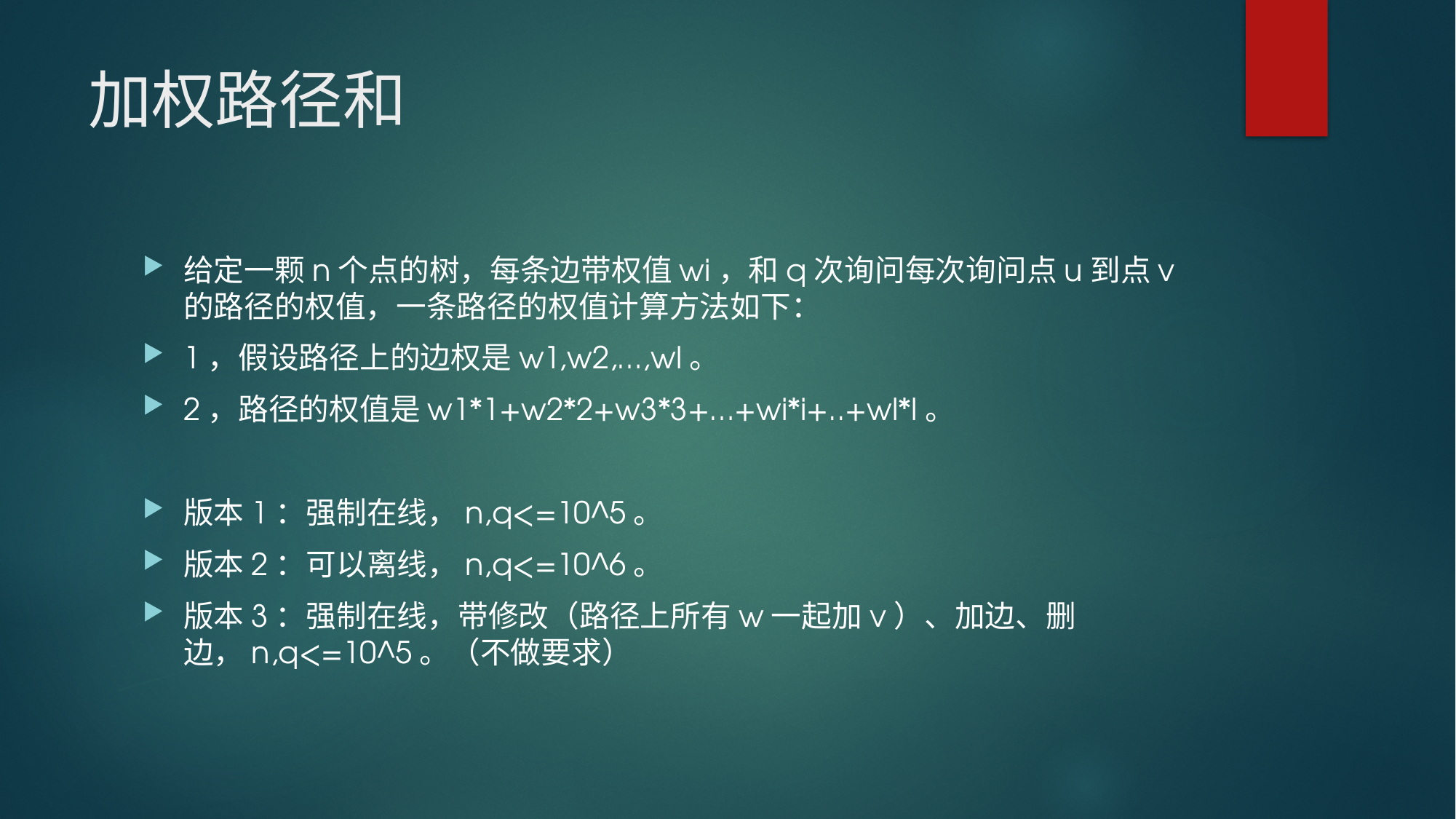

# 加权路径和
给定一颗n个点的树，每条边带权值wi，和q次询问每次询问点u到点v的路径的权值，一条路径的权值计算方法如下：
1，假设路径上的边权是w1,w2,…,wl。
2，路径的权值是w1*1+w2*2+w3*3+…+wi*i+..+wl*l。

版本1：强制在线，n,q<=10^5。
版本2：可以离线，n,q<=10^6。
版本3：强制在线，带修改（路径上所有w一起加v）、加边、删边，n,q<=10^5。（不做要求）